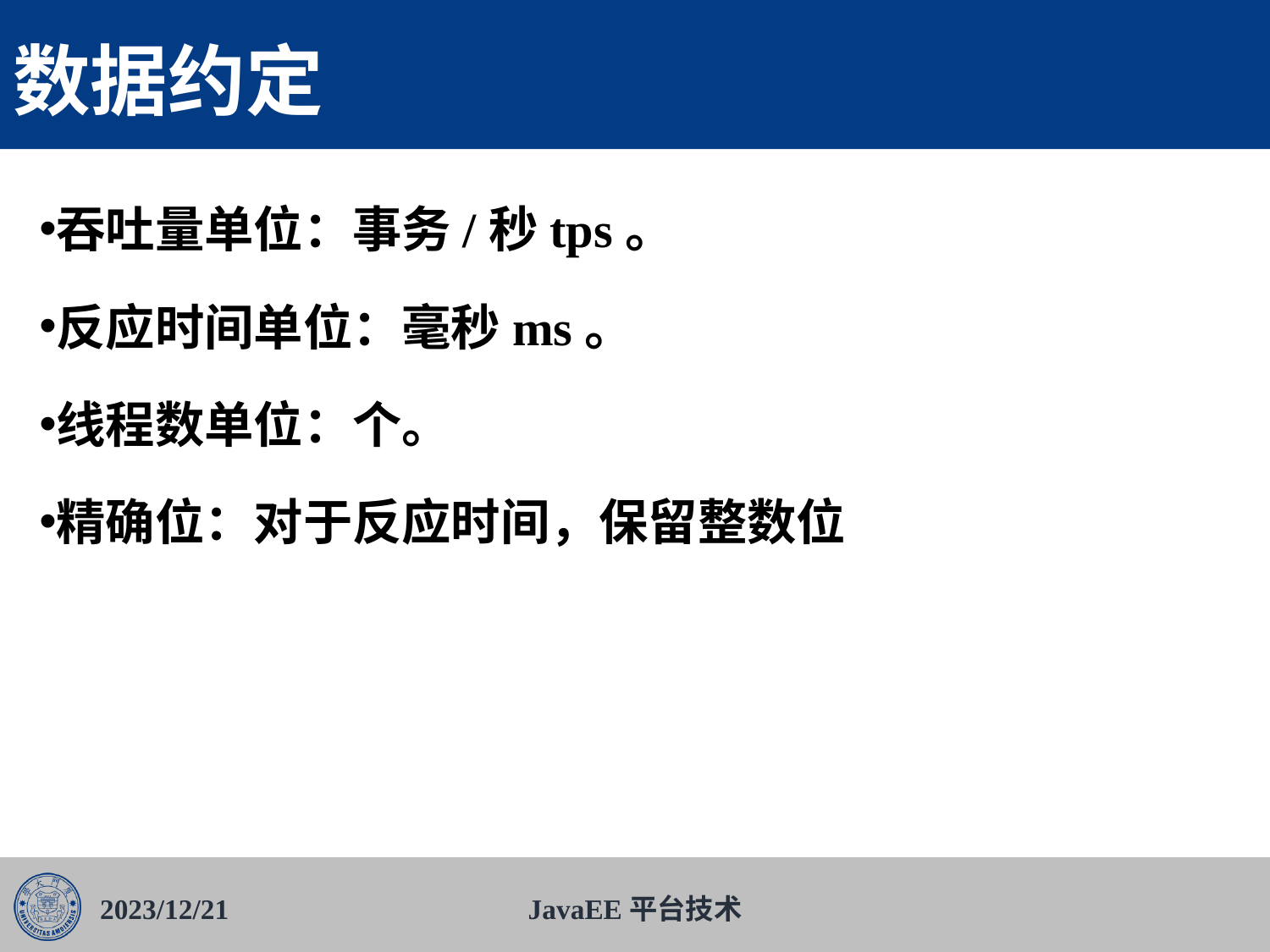

# 数据约定
吞吐量单位：事务/秒tps。
反应时间单位：毫秒ms。
线程数单位：个。
精确位：对于反应时间，保留整数位

2023/12/21
JavaEE平台技术
5